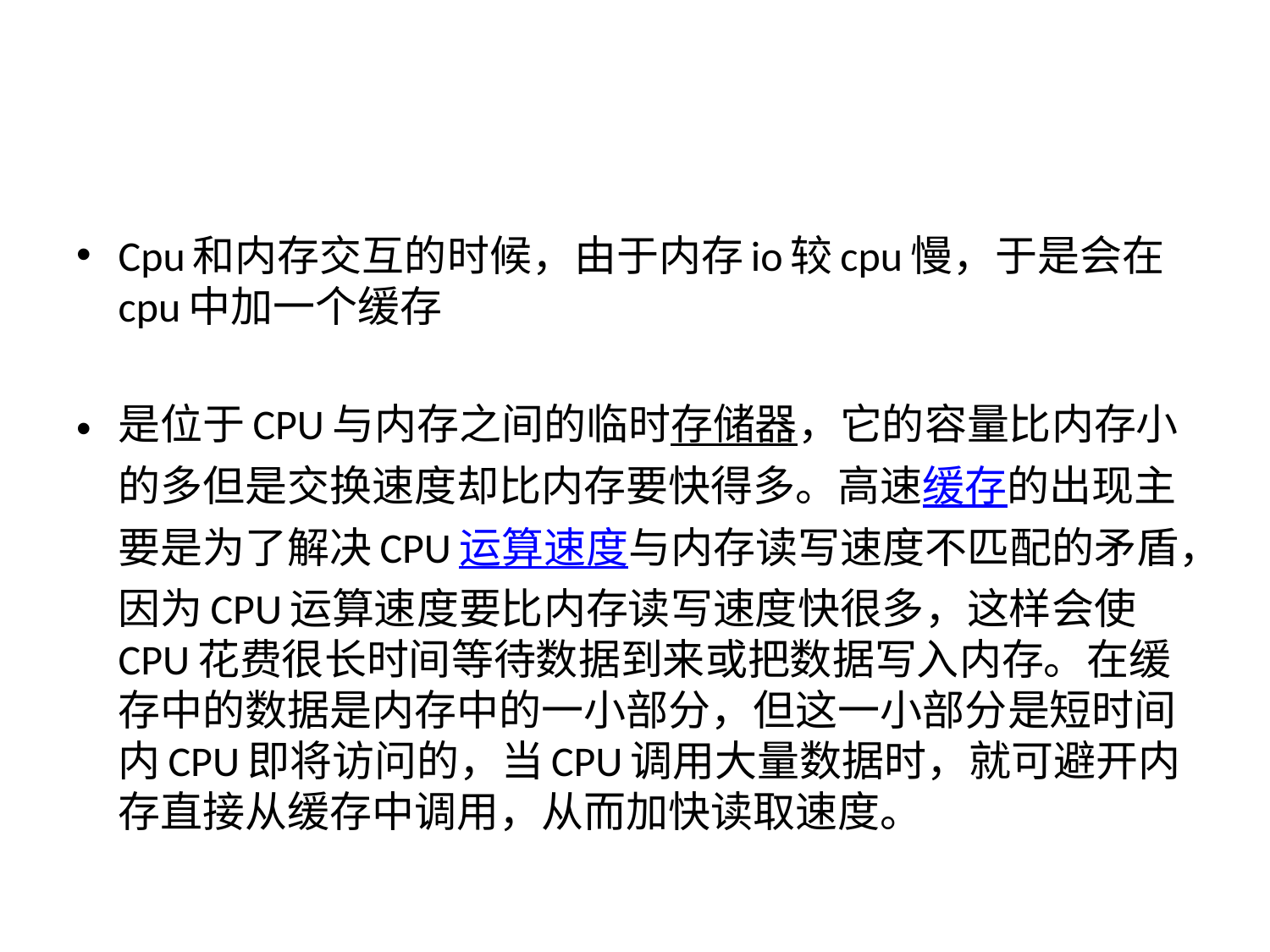

#
Cpu和内存交互的时候，由于内存io较cpu慢，于是会在cpu中加一个缓存

是位于CPU与内存之间的临时存储器，它的容量比内存小的多但是交换速度却比内存要快得多。高速缓存的出现主要是为了解决CPU运算速度与内存读写速度不匹配的矛盾，因为CPU运算速度要比内存读写速度快很多，这样会使CPU花费很长时间等待数据到来或把数据写入内存。在缓存中的数据是内存中的一小部分，但这一小部分是短时间内CPU即将访问的，当CPU调用大量数据时，就可避开内存直接从缓存中调用，从而加快读取速度。